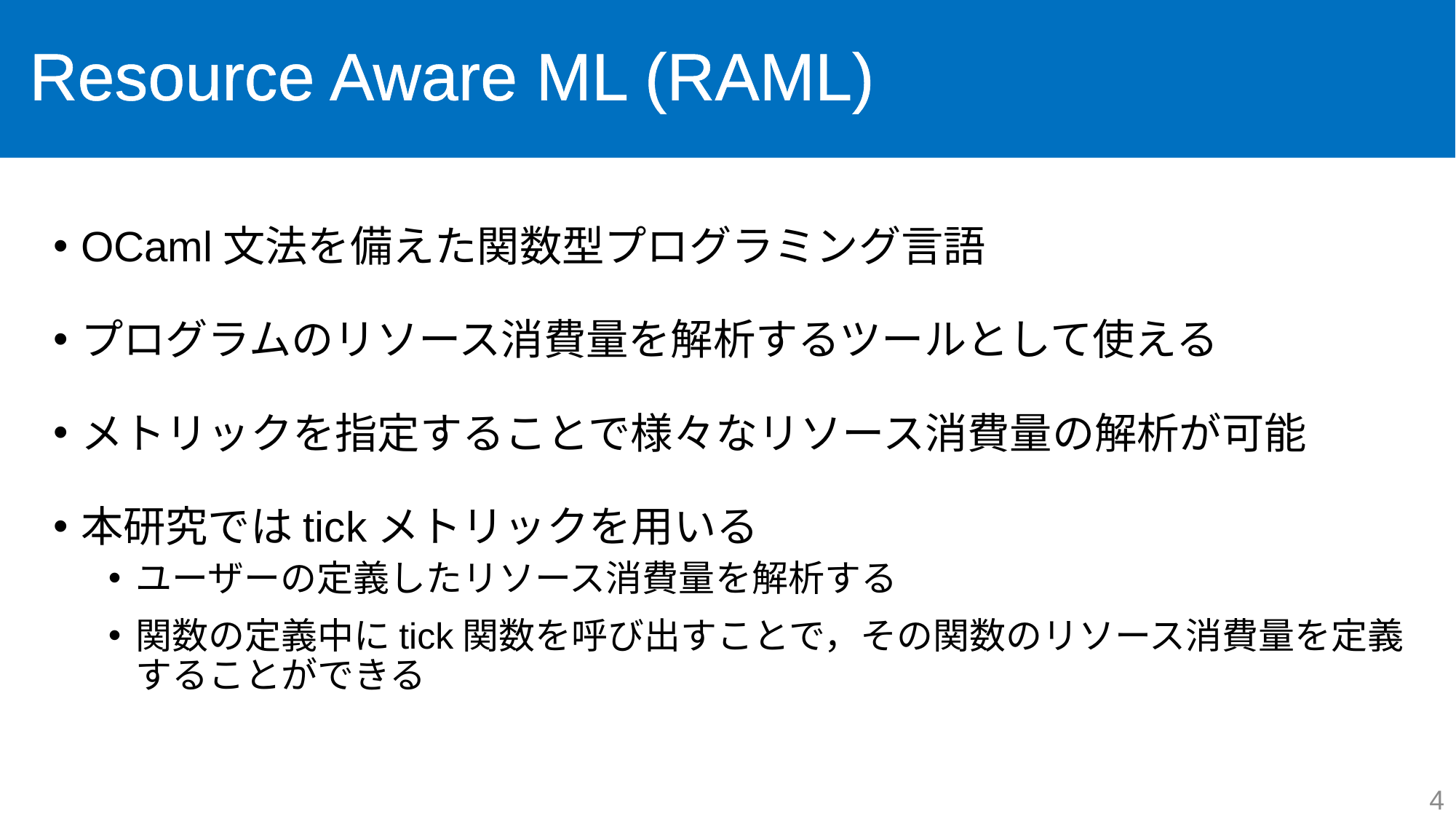

# Resource Aware ML (RAML)

OCaml文法を備えた関数型プログラミング言語

プログラムのリソース消費量を解析するツールとして使える

メトリックを指定することで様々なリソース消費量の解析が可能

本研究ではtickメトリックを用いる
ユーザーの定義したリソース消費量を解析する
関数の定義中にtick関数を呼び出すことで，その関数のリソース消費量を定義することができる

4